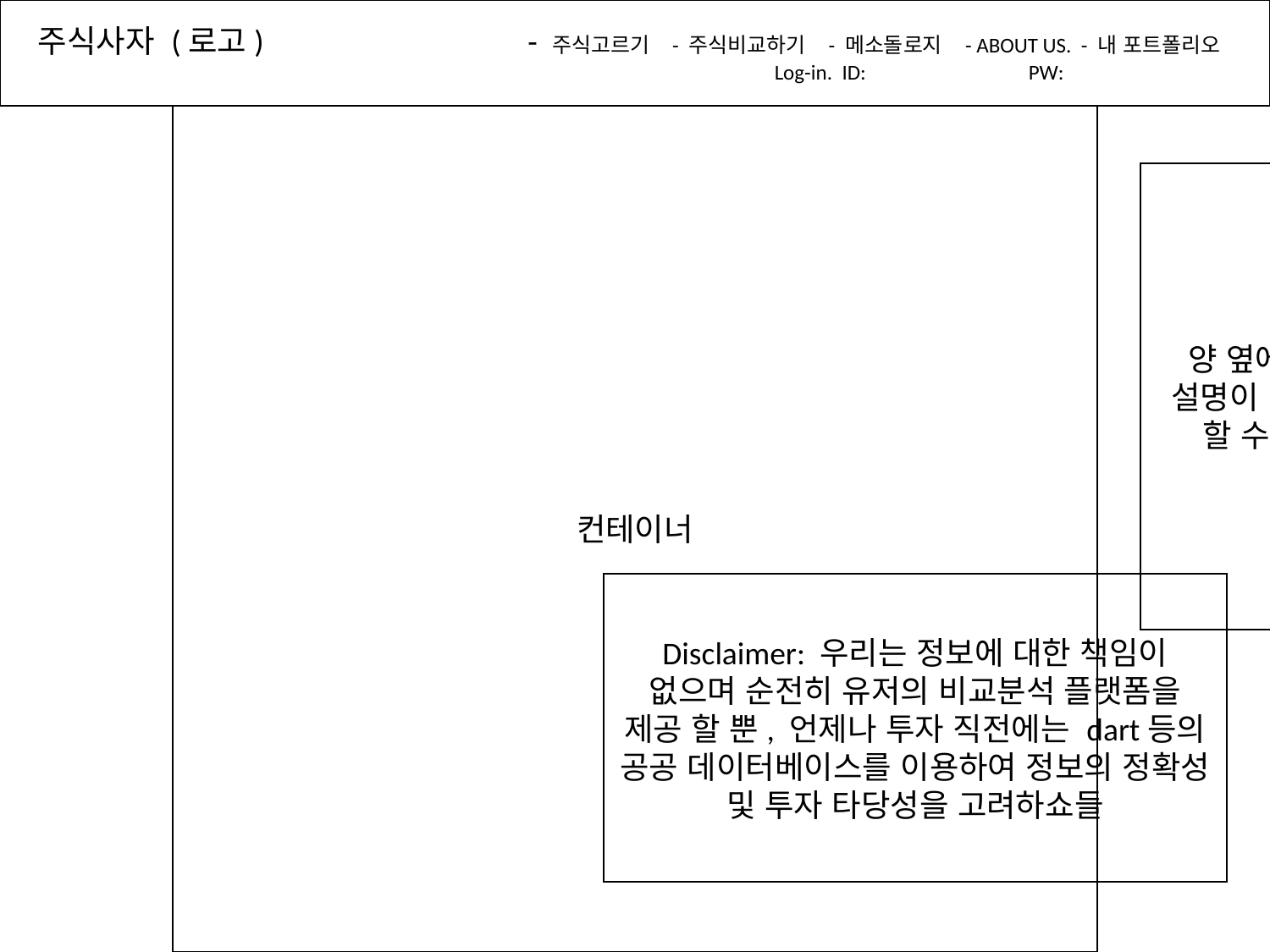

주식사자 (로고)                        	 - 주식고르기   - 주식비교하기   - 메소돌로지   - ABOUT US.  - 내 포트폴리오
						Log-in.  ID:  		PW:
컨테이너
양 옆에 용어 설명이 pop-up 할 수 있게
기본 페이지 개요
Disclaimer: 우리는 정보에 대한 책임이 없으며 순전히 유저의 비교분석 플랫폼을 제공 할 뿐, 언제나 투자 직전에는 dart등의 공공 데이터베이스를 이용하여 정보의 정확성 및 투자 타당성을 고려하쇼들